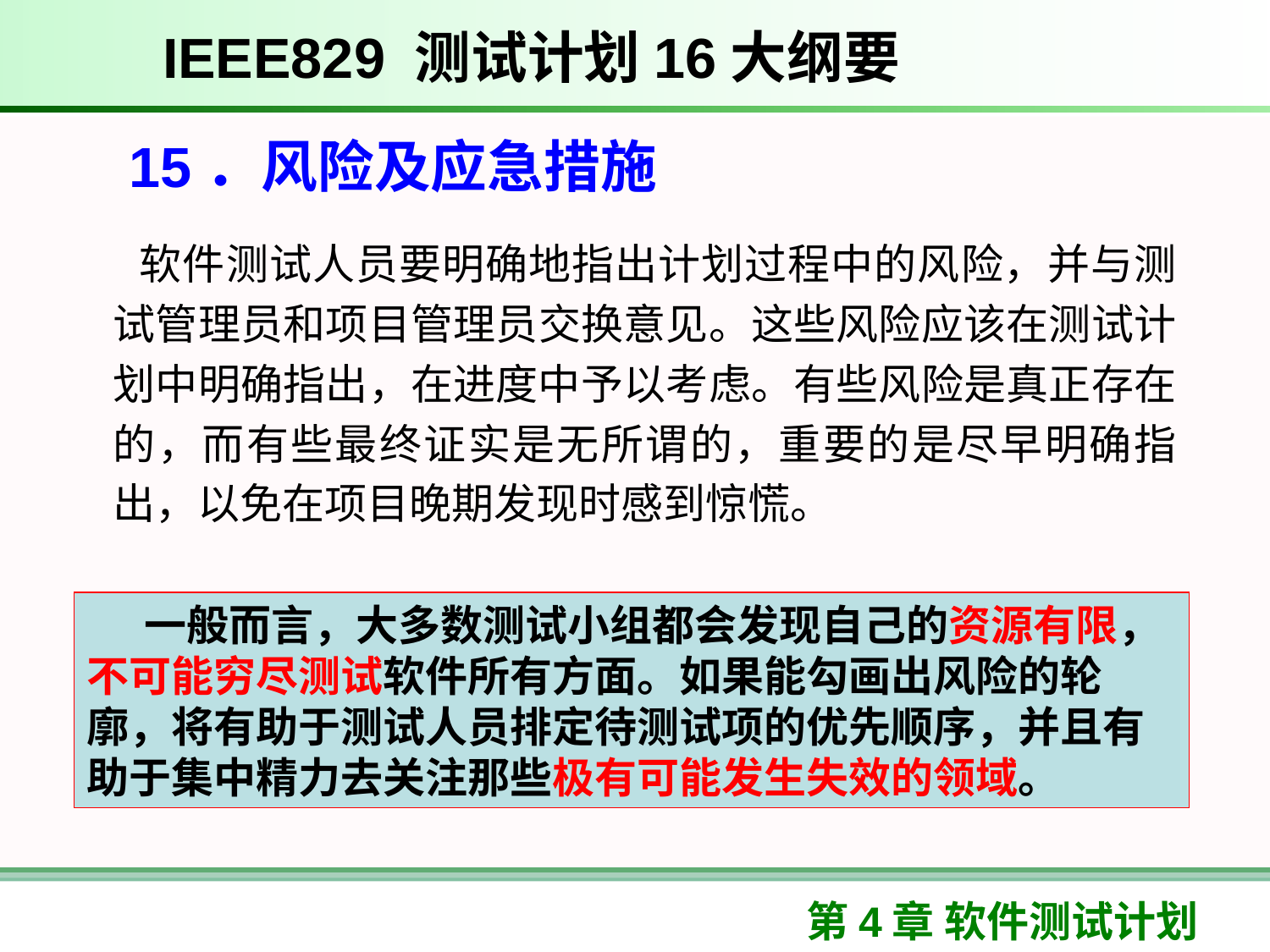

IEEE829 测试计划16大纲要
15．风险及应急措施
      软件测试人员要明确地指出计划过程中的风险，并与测试管理员和项目管理员交换意见。这些风险应该在测试计划中明确指出，在进度中予以考虑。有些风险是真正存在的，而有些最终证实是无所谓的，重要的是尽早明确指出，以免在项目晚期发现时感到惊慌。
     一般而言，大多数测试小组都会发现自己的资源有限，不可能穷尽测试软件所有方面。如果能勾画出风险的轮廓，将有助于测试人员排定待测试项的优先顺序，并且有助于集中精力去关注那些极有可能发生失效的领域。